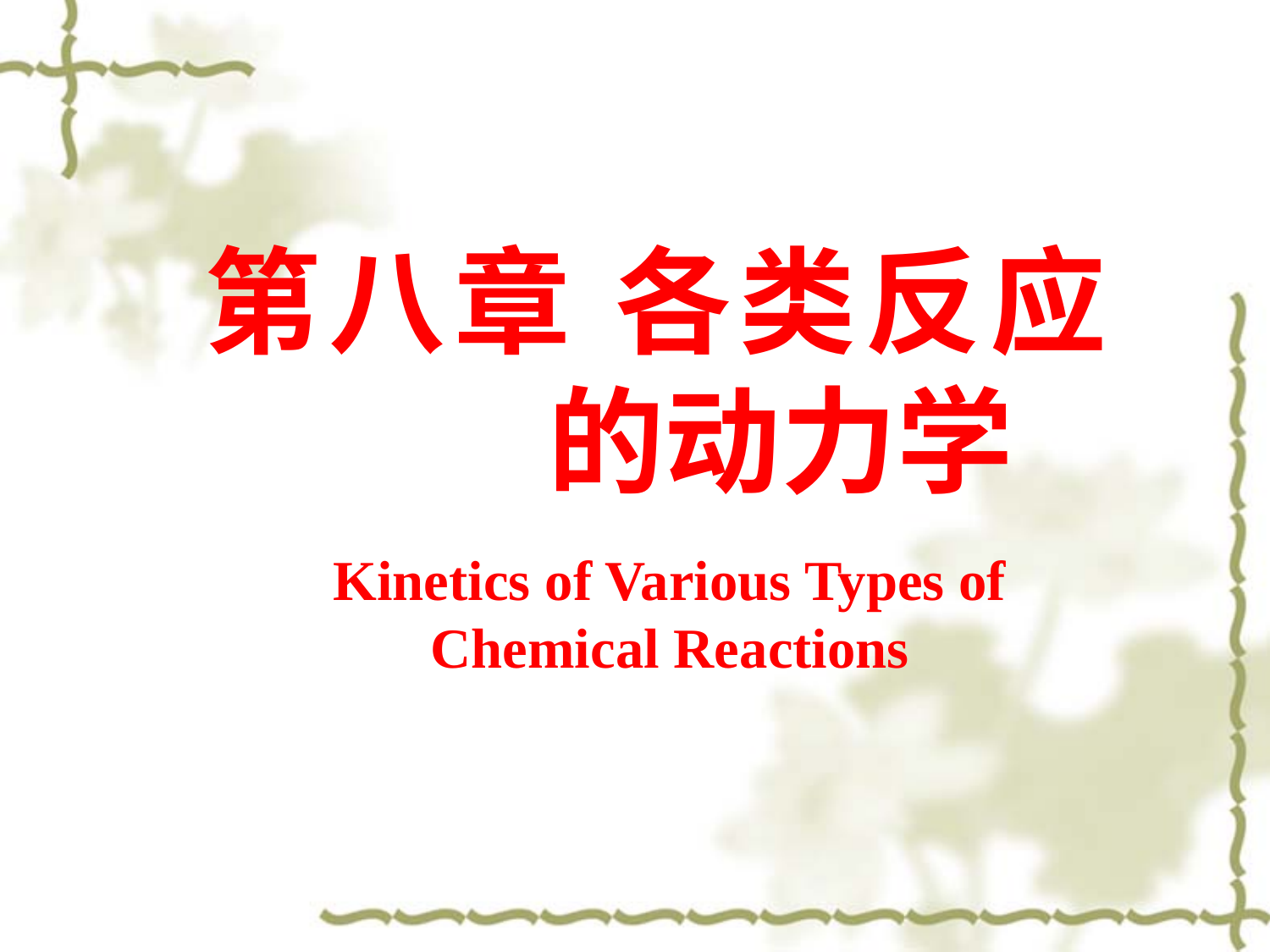

第八章 各类反应
 的动力学
Kinetics of Various Types of Chemical Reactions